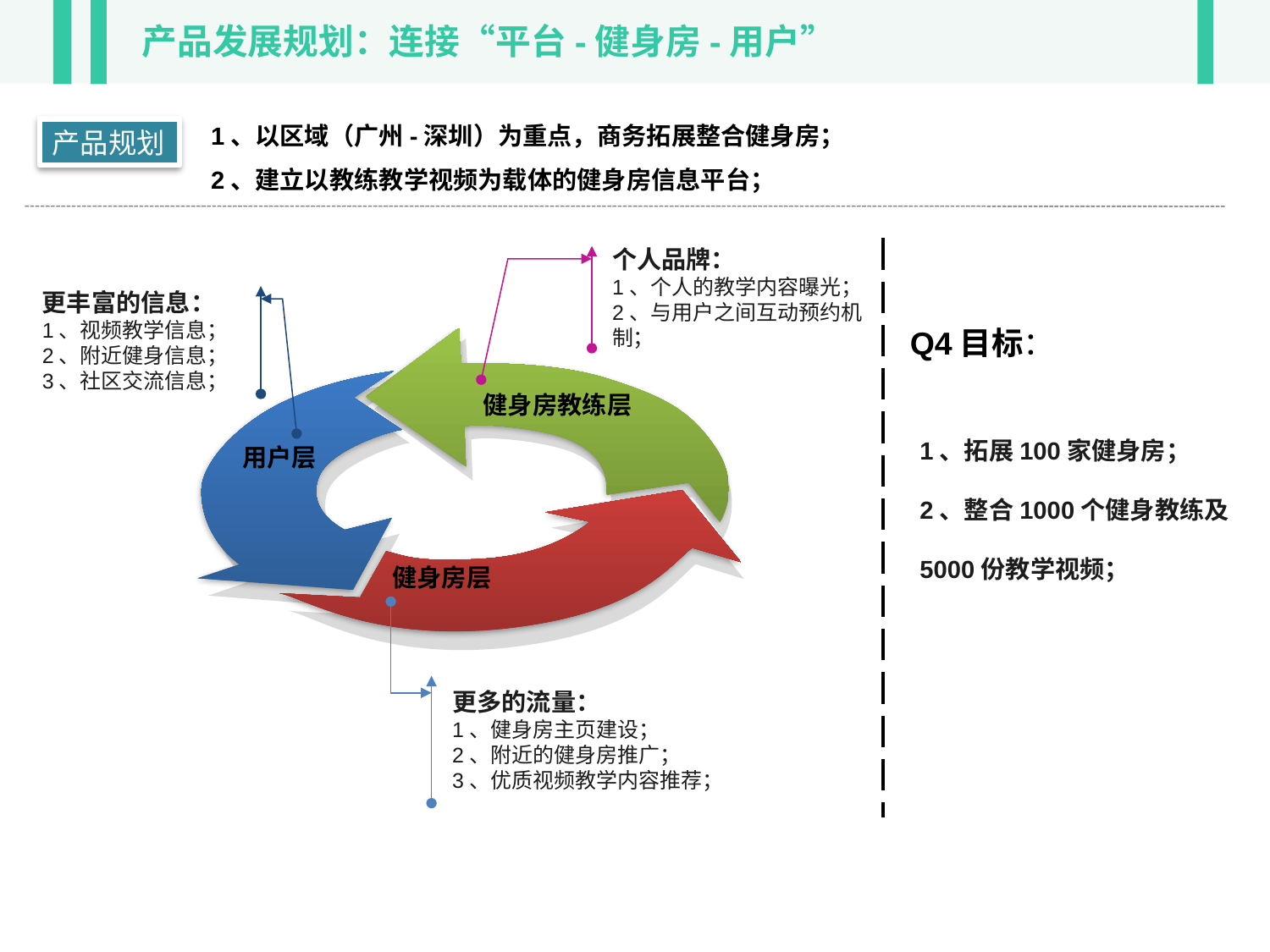

产品发展规划：连接“平台-健身房-用户”
1、以区域（广州-深圳）为重点，商务拓展整合健身房；
2、建立以教练教学视频为载体的健身房信息平台；
产品规划
个人品牌：
1、个人的教学内容曝光；
2、与用户之间互动预约机制；
更丰富的信息：
1、视频教学信息；
2、附近健身信息；
3、社区交流信息；
Q4目标：

1、拓展100家健身房；
2、整合1000个健身教练及5000份教学视频；
健身房教练层
用户层
健身房层
更多的流量：
1、健身房主页建设；
2、附近的健身房推广；
3、优质视频教学内容推荐；